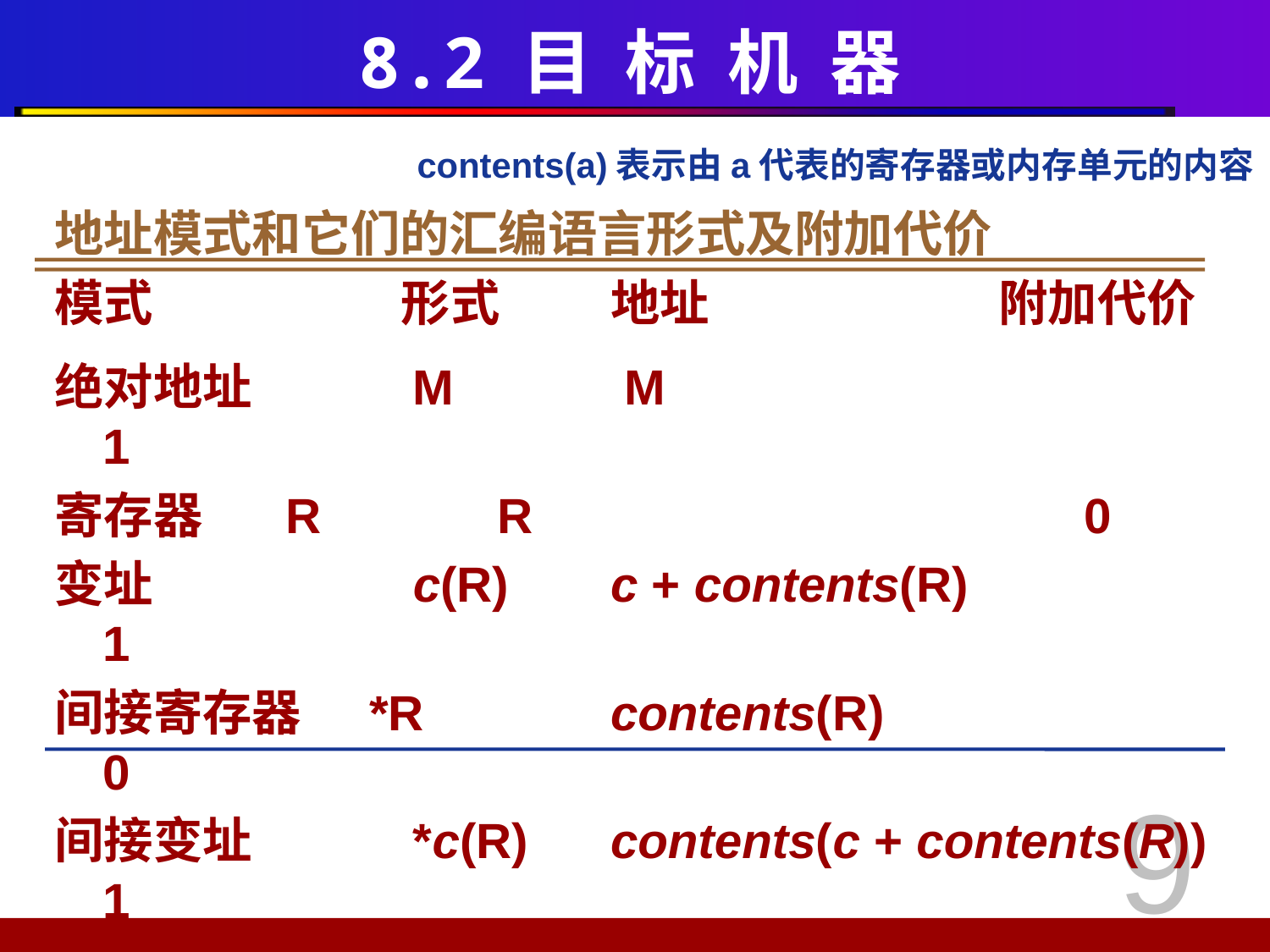

# 8.2 目  标  机  器
contents(a)表示由a代表的寄存器或内存单元的内容
地址模式和它们的汇编语言形式及附加代价
模式		    形式	地址		            附加代价
绝对地址	    M		 M 			                1
寄存器	    R		 R			                0
变址		    c(R)	c + contents(R)	                1
间接寄存器     *R		contents(R)	                0
间接变址	    *c(R)	contents(c + contents(R))  1
直接量	   #c		c				        1

9